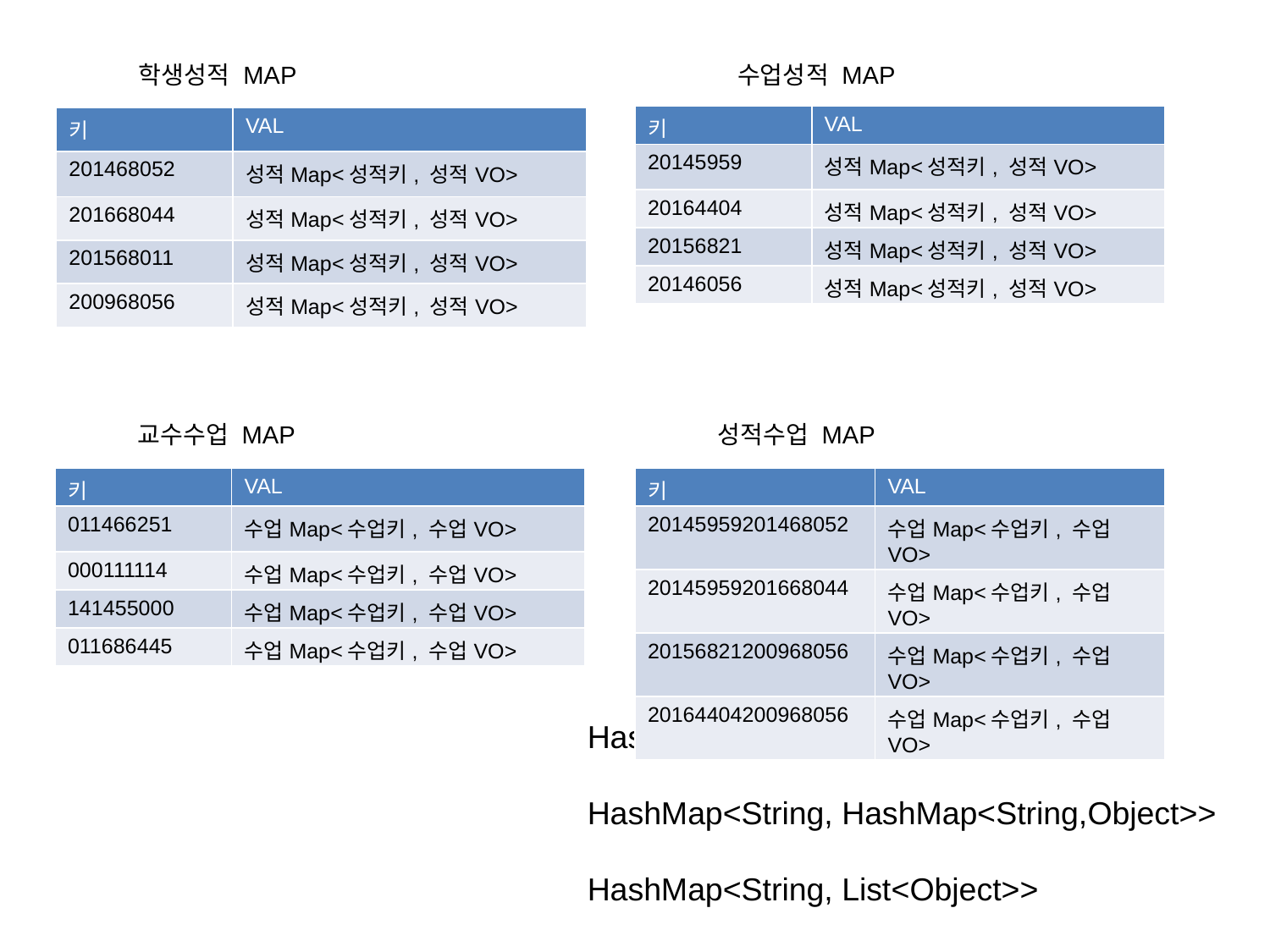

학생성적 MAP
수업성적 MAP
| 키 | VAL |
| --- | --- |
| 20145959 | 성적Map<성적키, 성적VO> |
| 20164404 | 성적Map<성적키, 성적VO> |
| 20156821 | 성적Map<성적키, 성적VO> |
| 20146056 | 성적Map<성적키, 성적VO> |
| 키 | VAL |
| --- | --- |
| 201468052 | 성적Map<성적키, 성적VO> |
| 201668044 | 성적Map<성적키, 성적VO> |
| 201568011 | 성적Map<성적키, 성적VO> |
| 200968056 | 성적Map<성적키, 성적VO> |
교수수업 MAP
성적수업 MAP
| 키 | VAL |
| --- | --- |
| 011466251 | 수업Map<수업키, 수업VO> |
| 000111114 | 수업Map<수업키, 수업VO> |
| 141455000 | 수업Map<수업키, 수업VO> |
| 011686445 | 수업Map<수업키, 수업VO> |
| 키 | VAL |
| --- | --- |
| 20145959201468052 | 수업Map<수업키, 수업VO> |
| 20145959201668044 | 수업Map<수업키, 수업VO> |
| 20156821200968056 | 수업Map<수업키, 수업VO> |
| 20164404200968056 | 수업Map<수업키, 수업VO> |
HashMap<String, Object>

HashMap<String, HashMap<String,Object>>

HashMap<String, List<Object>>